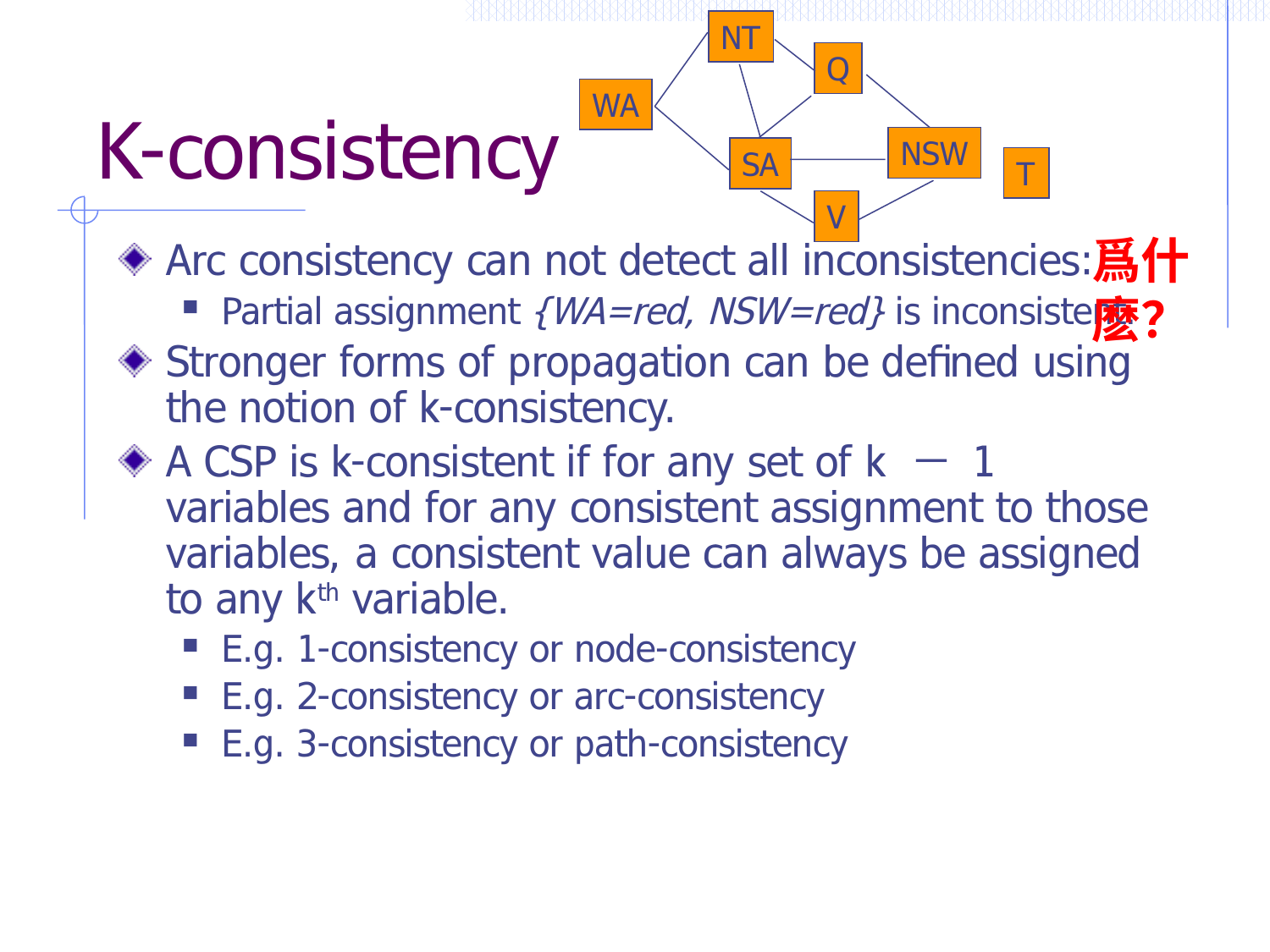

NT

Q

WA

NSW
SA

V
T

# K-consistency
爲什麽？
Arc consistency can not detect all inconsistencies:
Partial assignment {WA=red, NSW=red} is inconsistent.
Stronger forms of propagation can be defined using the notion of k-consistency.
A CSP is k-consistent if for any set of k － 1 variables and for any consistent assignment to those variables, a consistent value can always be assigned to any kth variable.
E.g. 1-consistency or node-consistency
E.g. 2-consistency or arc-consistency
E.g. 3-consistency or path-consistency